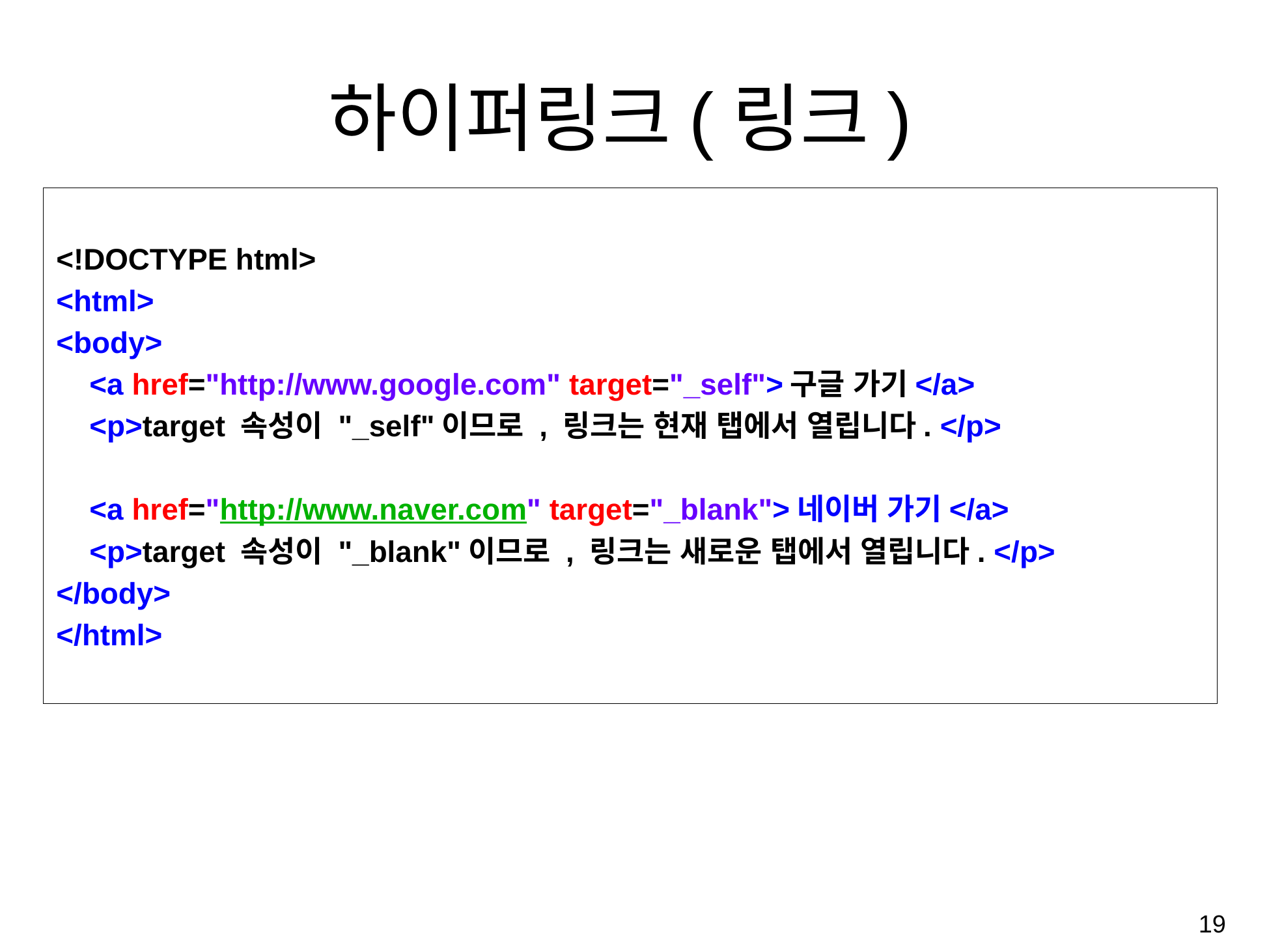

# 하이퍼링크(링크)
<!DOCTYPE html>
<html>
<body>
    <a href="http://www.google.com" target="_self">구글 가기</a>
    <p>target 속성이 "_self"이므로 , 링크는 현재 탭에서 열립니다. </p>

    <a href="http://www.naver.com" target="_blank">네이버 가기</a>
    <p>target 속성이 "_blank"이므로 , 링크는 새로운 탭에서 열립니다. </p>
</body>
</html>
19